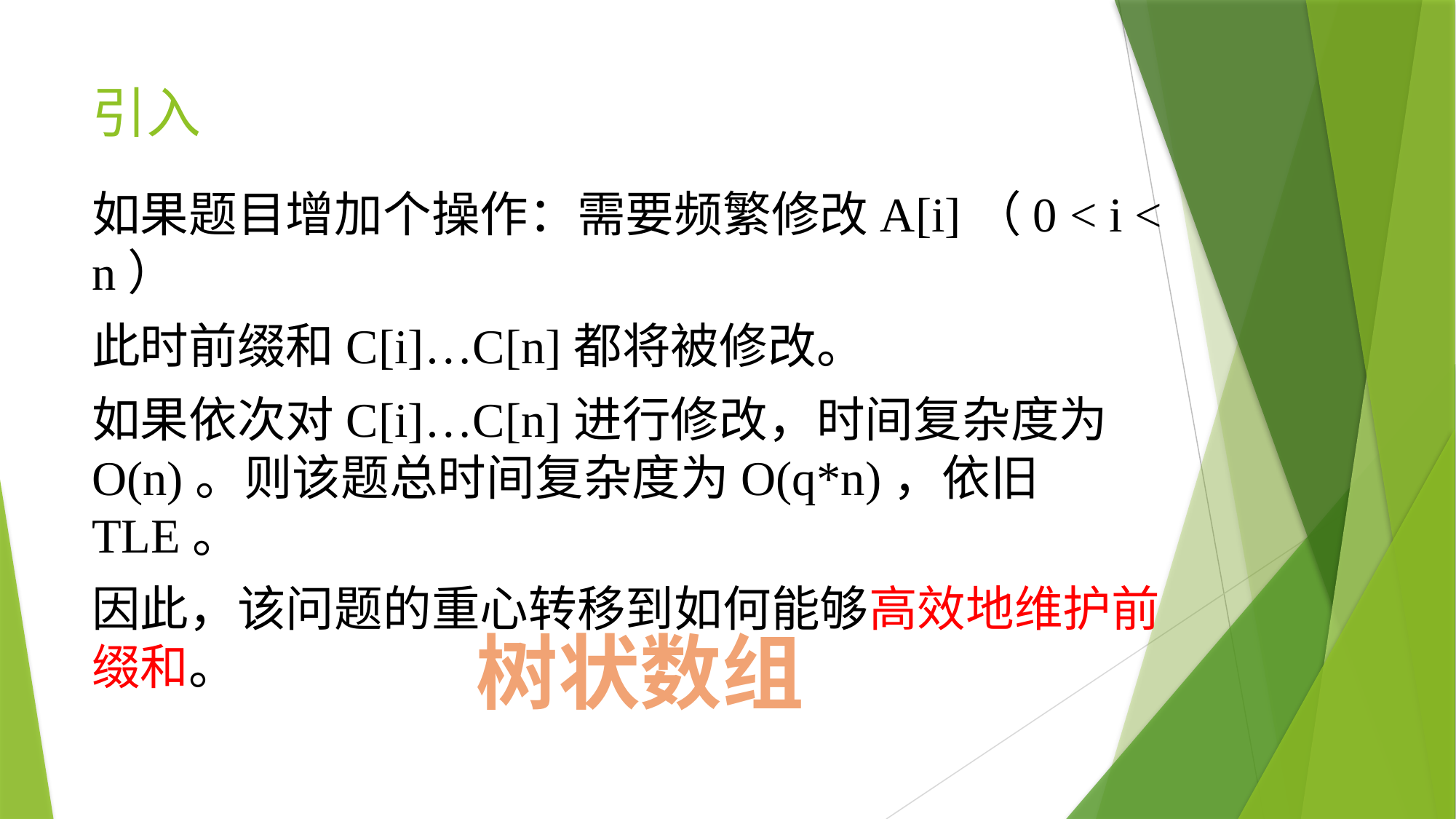

# 引入
如果题目增加个操作：需要频繁修改A[i]（0 < i < n）
此时前缀和C[i]…C[n]都将被修改。
如果依次对C[i]…C[n]进行修改，时间复杂度为O(n)。则该题总时间复杂度为O(q*n)，依旧TLE。
因此，该问题的重心转移到如何能够高效地维护前缀和。
树状数组